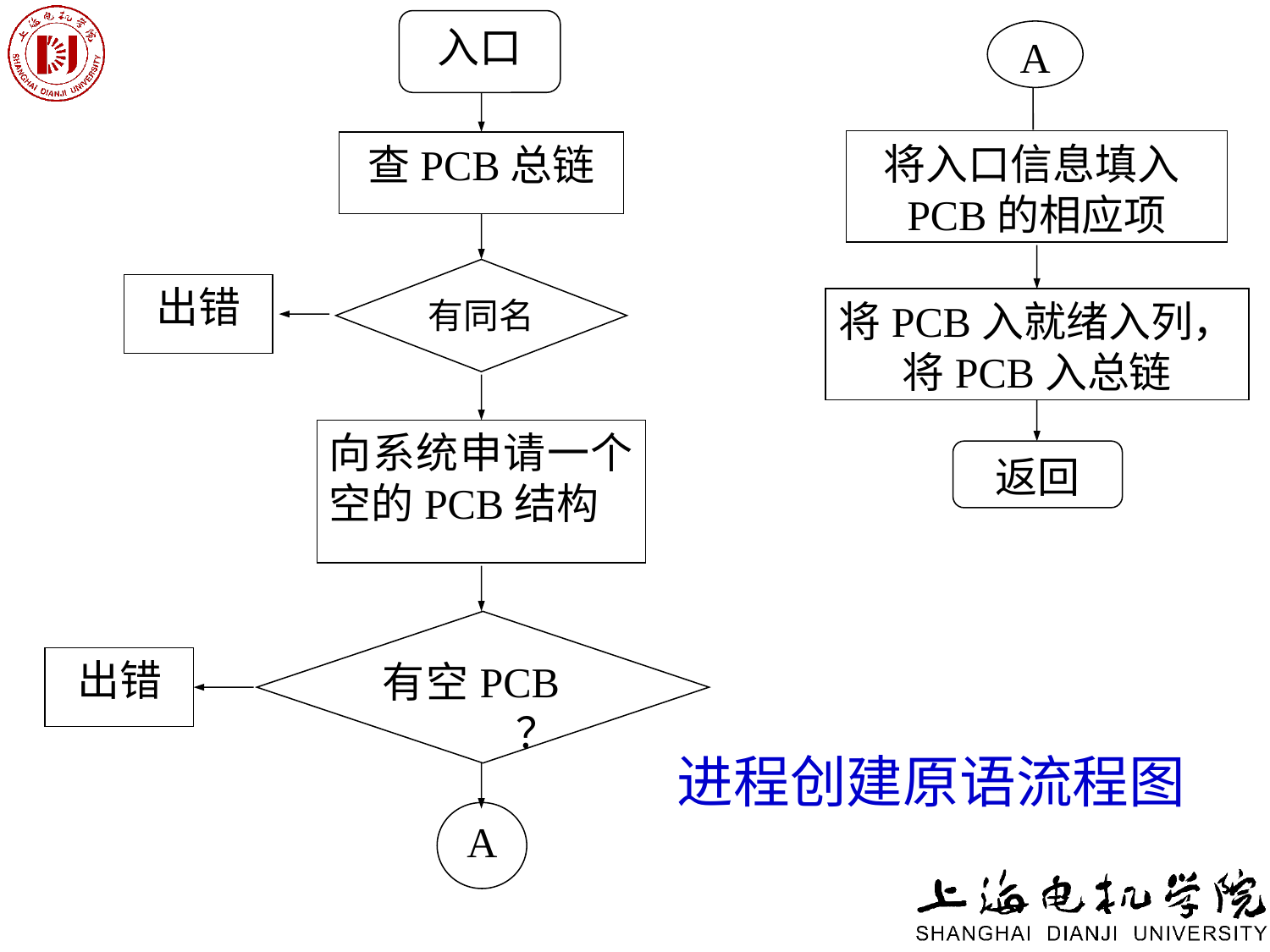

入口

查PCB总链

有同名
出错

向系统申请一个空的PCB结构

有空PCB      ？
出错

A
A

将入口信息填入PCB的相应项

将PCB入就绪入列，将PCB入总链

返回
# 进程创建原语流程图